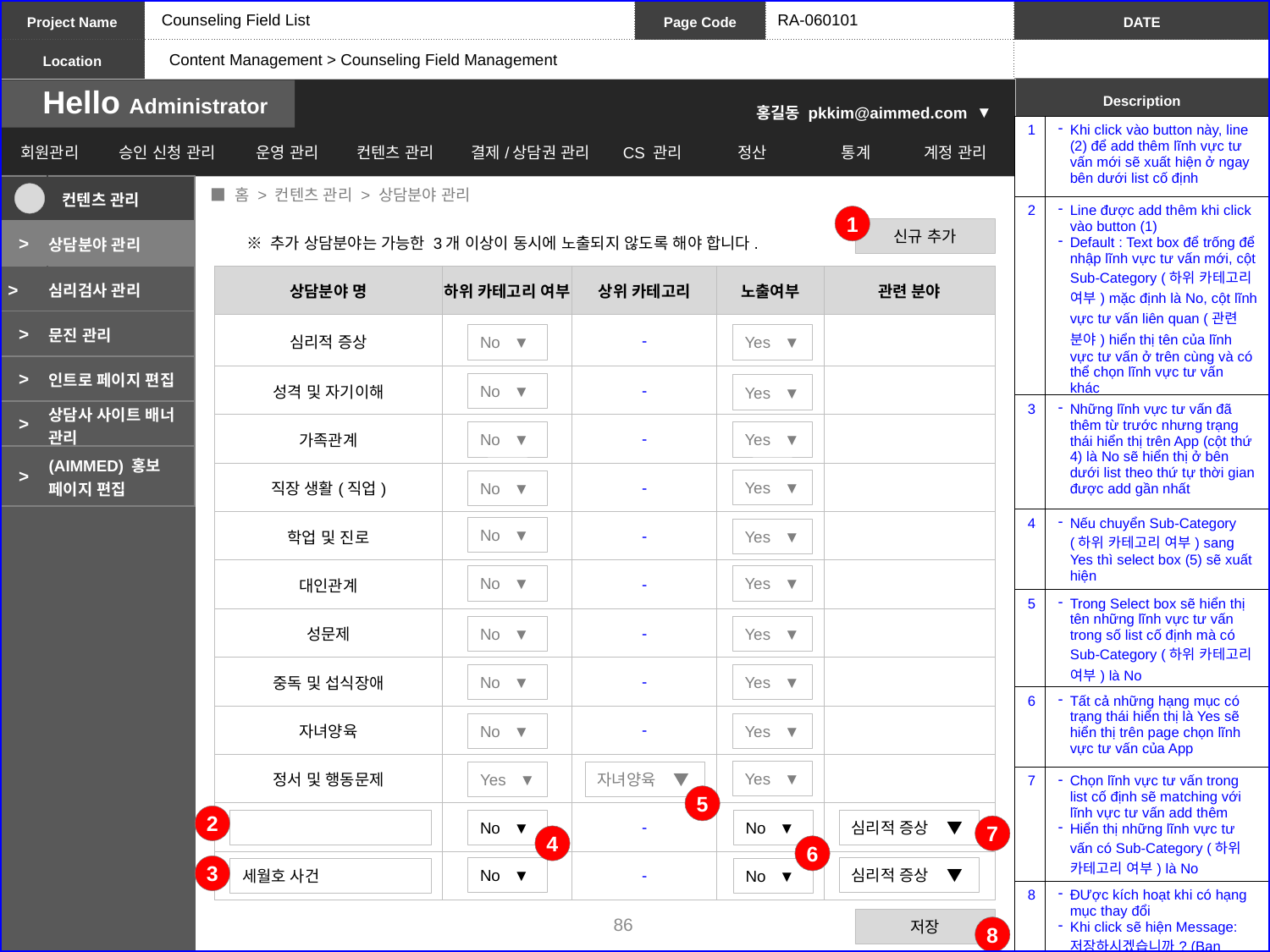

Counseling Field List
RA-060101
Content Management > Counseling Field Management
| 1 | Khi click vào button này, line (2) để add thêm lĩnh vực tư vấn mới sẽ xuất hiện ở ngay bên dưới list cố định |
| --- | --- |
| 2 | Line được add thêm khi click vào button (1) Default : Text box để trống để nhập lĩnh vực tư vấn mới, cột Sub-Category (하위 카테고리 여부) mặc định là No, cột lĩnh vực tư vấn liên quan (관련 분야) hiển thị tên của lĩnh vực tư vấn ở trên cùng và có thể chọn lĩnh vực tư vấn khác |
| 3 | Những lĩnh vực tư vấn đã thêm từ trước nhưng trạng thái hiển thị trên App (cột thứ 4) là No sẽ hiển thị ở bên dưới list theo thứ tự thời gian được add gần nhất |
| 4 | Nếu chuyển Sub-Category (하위 카테고리 여부) sang Yes thì select box (5) sẽ xuất hiện |
| 5 | Trong Select box sẽ hiển thị tên những lĩnh vực tư vấn trong số list cố định mà có Sub-Category (하위 카테고리 여부) là No |
| 6 | Tất cả những hạng mục có trạng thái hiển thị là Yes sẽ hiển thị trên page chọn lĩnh vực tư vấn của App |
| 7 | Chọn lĩnh vực tư vấn trong list cố định sẽ matching với lĩnh vực tư vấn add thêm Hiển thị những lĩnh vực tư vấn có Sub-Category (하위 카테고리 여부) là No |
| 8 | ĐƯợc kích hoạt khi có hạng mục thay đổi Khi click sẽ hiện Message: 저장하시겠습니까? (Bạn muốn lưu thông tin này?) |
   ■ 홈 > 컨텐츠 관리 > 상담분야 관리

|  | 컨텐츠 관리 |
| --- | --- |
| > | 상담분야 관리 |
| > | 심리검사 관리 |
| > | 문진 관리 |
| > | 인트로 페이지 편집 |
| > | 상담사 사이트 배너 관리 |
| > | (AIMMED) 홍보 페이지 편집 |

1
신규 추가
※ 추가 상담분야는 가능한 3개 이상이 동시에 노출되지 않도록 해야 합니다.
| 상담분야 명 | 하위 카테고리 여부 | 상위 카테고리 | 노출여부 | 관련 분야 |
| --- | --- | --- | --- | --- |
| 심리적 증상 |  | - |  |  |
| 성격 및 자기이해 |  | - |  |  |
| 가족관계 |  | - |  |  |
| 직장 생활(직업) |  | - |  |  |
| 학업 및 진로 |  | - |  |  |
| 대인관계 |  | - |  |  |
| 성문제 |  | - |  |  |
| 중독 및 섭식장애 |  | - |  |  |
| 자녀양육 |  | - |  |  |
| 정서 및 행동문제 |  |  |  |  |
|  |  | - |  |  |
|  |  | - |  |  |
No   ▼
Yes   ▼
No   ▼
Yes   ▼
No   ▼
Yes   ▼
Yes   ▼
No   ▼
No   ▼
Yes   ▼
No   ▼
Yes   ▼
No   ▼
Yes   ▼
No   ▼
Yes   ▼
No   ▼
Yes   ▼
Yes   ▼
Yes   ▼
자녀양육    ▼
5
2

No   ▼
No   ▼
심리적 증상    ▼
7
4
6
3
No   ▼
심리적 증상    ▼
세월호 사건
No   ▼
86
저장
8